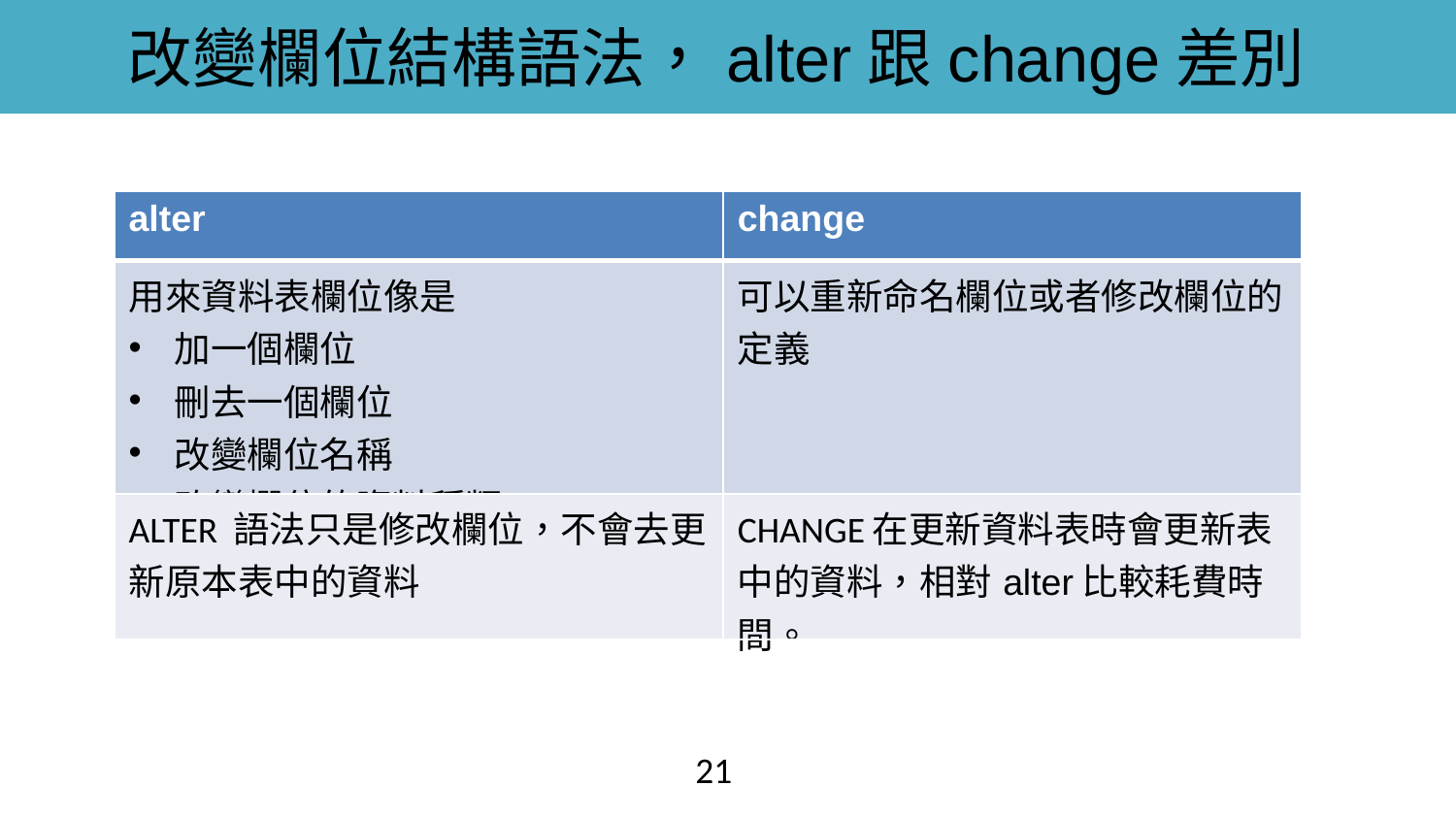

改變欄位結構語法，alter跟change差別
| alter | change |
| --- | --- |
| 用來資料表欄位像是 加一個欄位 刪去一個欄位 改變欄位名稱 改變欄位的資料種類 | 可以重新命名欄位或者修改欄位的定義 |
| ALTER 語法只是修改欄位，不會去更新原本表中的資料 | CHANGE在更新資料表時會更新表中的資料，相對alter比較耗費時間。 |
21